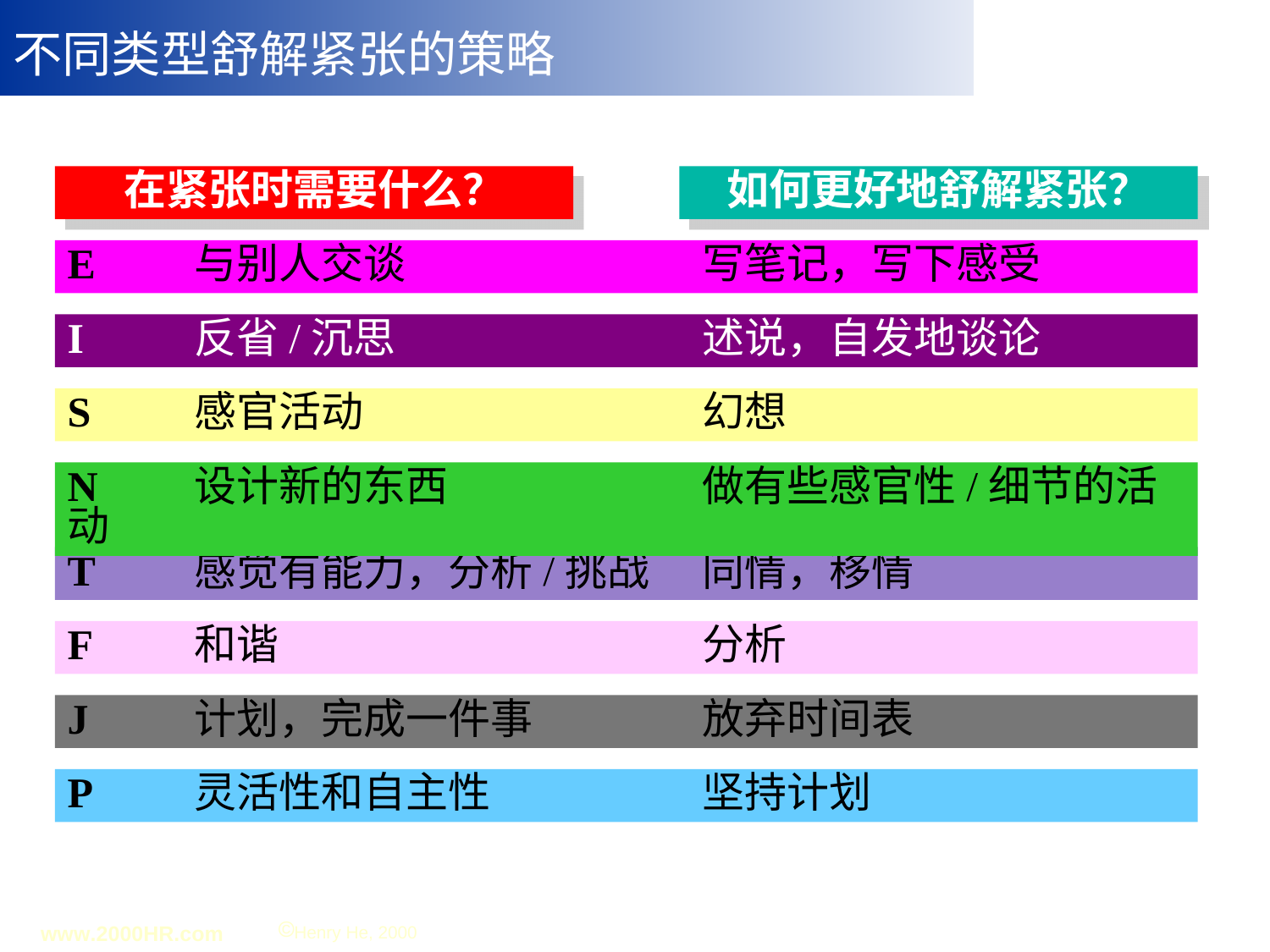

# 不同类型舒解紧张的策略
在紧张时需要什么？
如何更好地舒解紧张？
E	与别人交谈			写笔记，写下感受
I	反省/沉思			述说，自发地谈论
S	感官活动			幻想
N	设计新的东西		做有些感官性/细节的活动
T	感觉有能力，分析/挑战	同情，移情
F	和谐				分析
J	计划，完成一件事		放弃时间表
P	灵活性和自主性		坚持计划